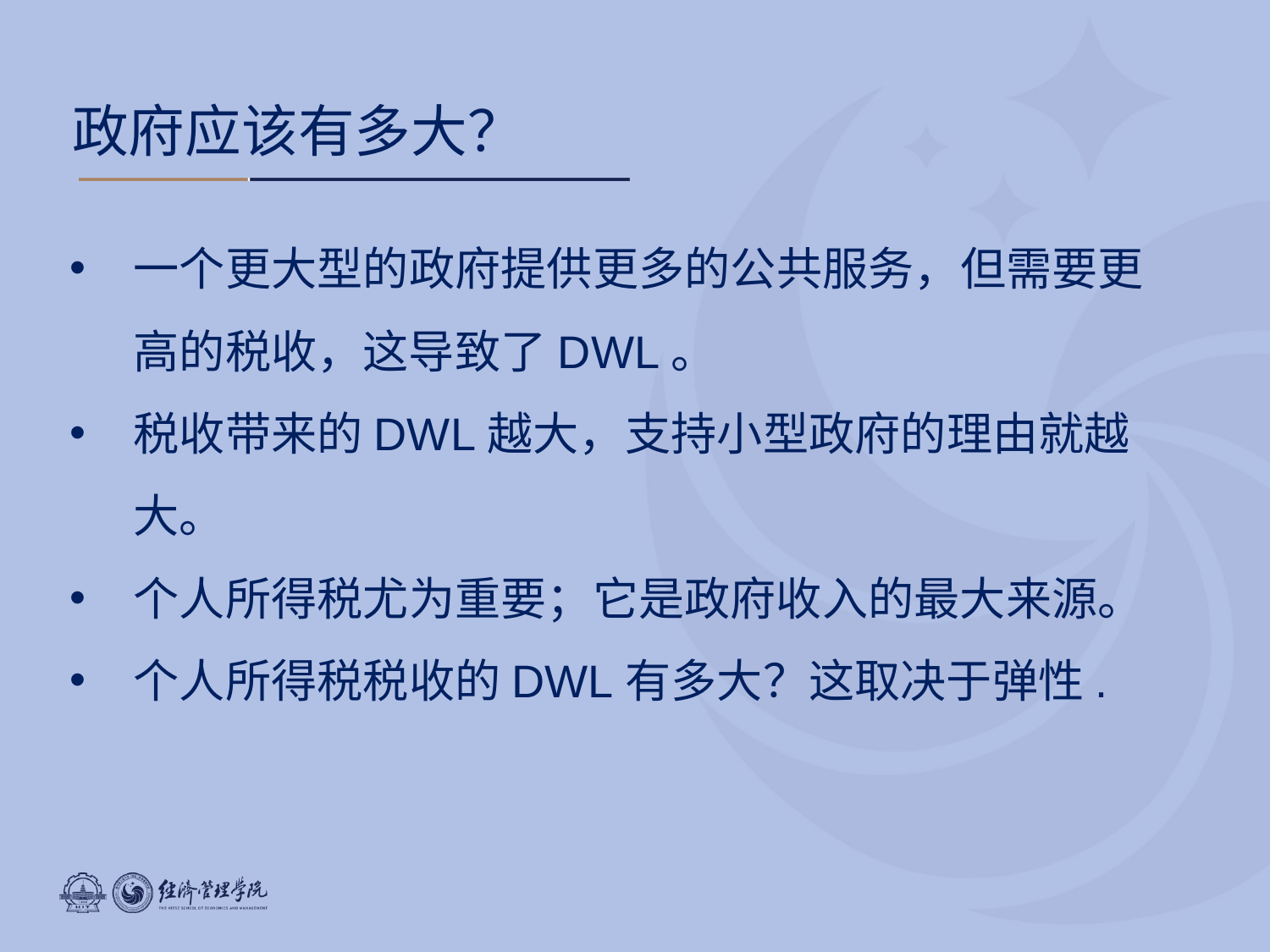

政府应该有多大？
一个更大型的政府提供更多的公共服务，但需要更高的税收，这导致了DWL。
税收带来的DWL越大，支持小型政府的理由就越大。
个人所得税尤为重要；它是政府收入的最大来源。
个人所得税税收的DWL有多大？这取决于弹性.